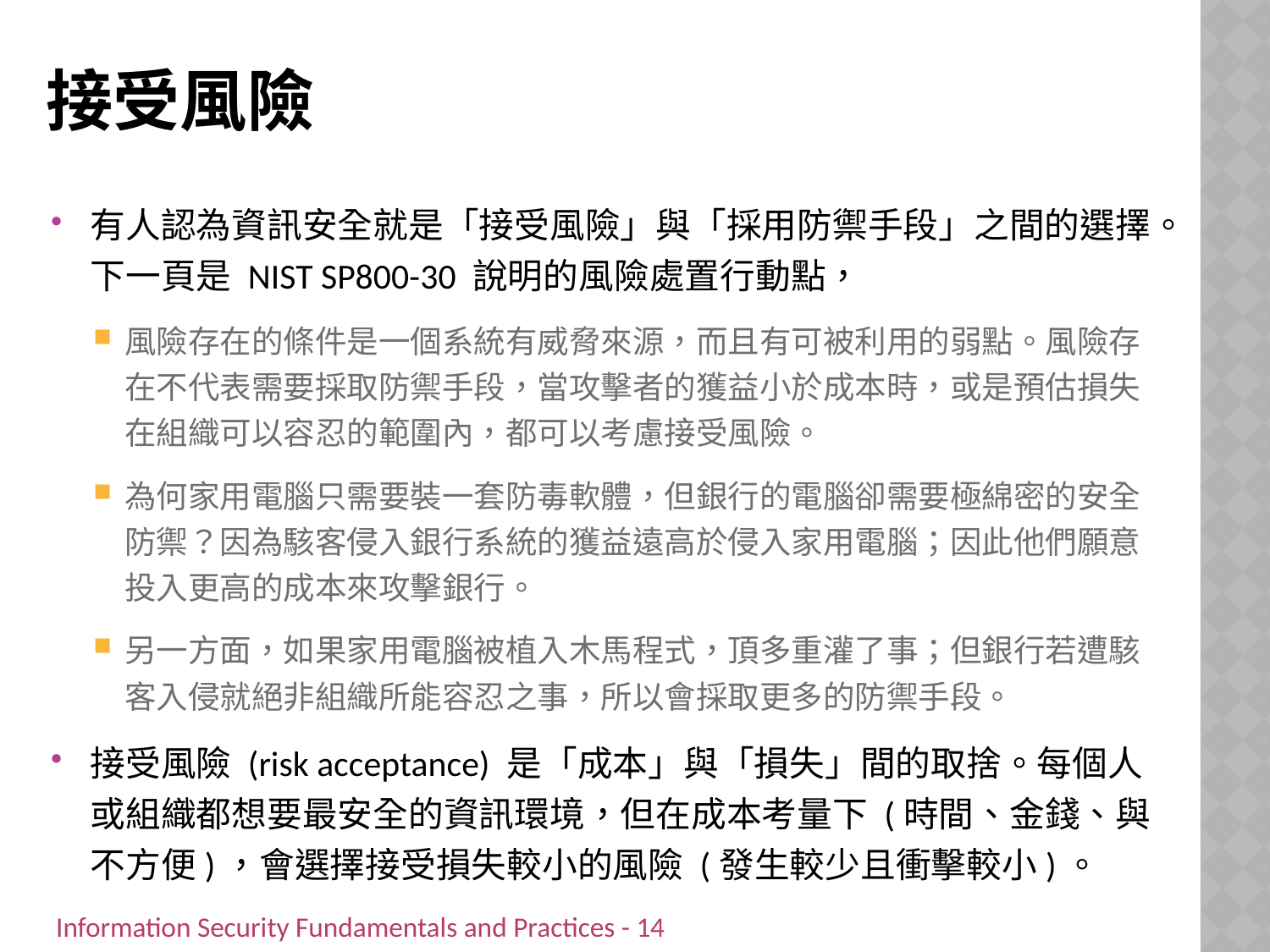

# 接受風險
有人認為資訊安全就是「接受風險」與「採用防禦手段」之間的選擇。下一頁是 NIST SP800-30 說明的風險處置行動點，
風險存在的條件是一個系統有威脅來源，而且有可被利用的弱點。風險存在不代表需要採取防禦手段，當攻擊者的獲益小於成本時，或是預估損失在組織可以容忍的範圍內，都可以考慮接受風險。
為何家用電腦只需要裝一套防毒軟體，但銀行的電腦卻需要極綿密的安全防禦？因為駭客侵入銀行系統的獲益遠高於侵入家用電腦；因此他們願意投入更高的成本來攻擊銀行。
另一方面，如果家用電腦被植入木馬程式，頂多重灌了事；但銀行若遭駭客入侵就絕非組織所能容忍之事，所以會採取更多的防禦手段。
接受風險 (risk acceptance) 是「成本」與「損失」間的取捨。每個人或組織都想要最安全的資訊環境，但在成本考量下 (時間、金錢、與不方便)，會選擇接受損失較小的風險 (發生較少且衝擊較小)。